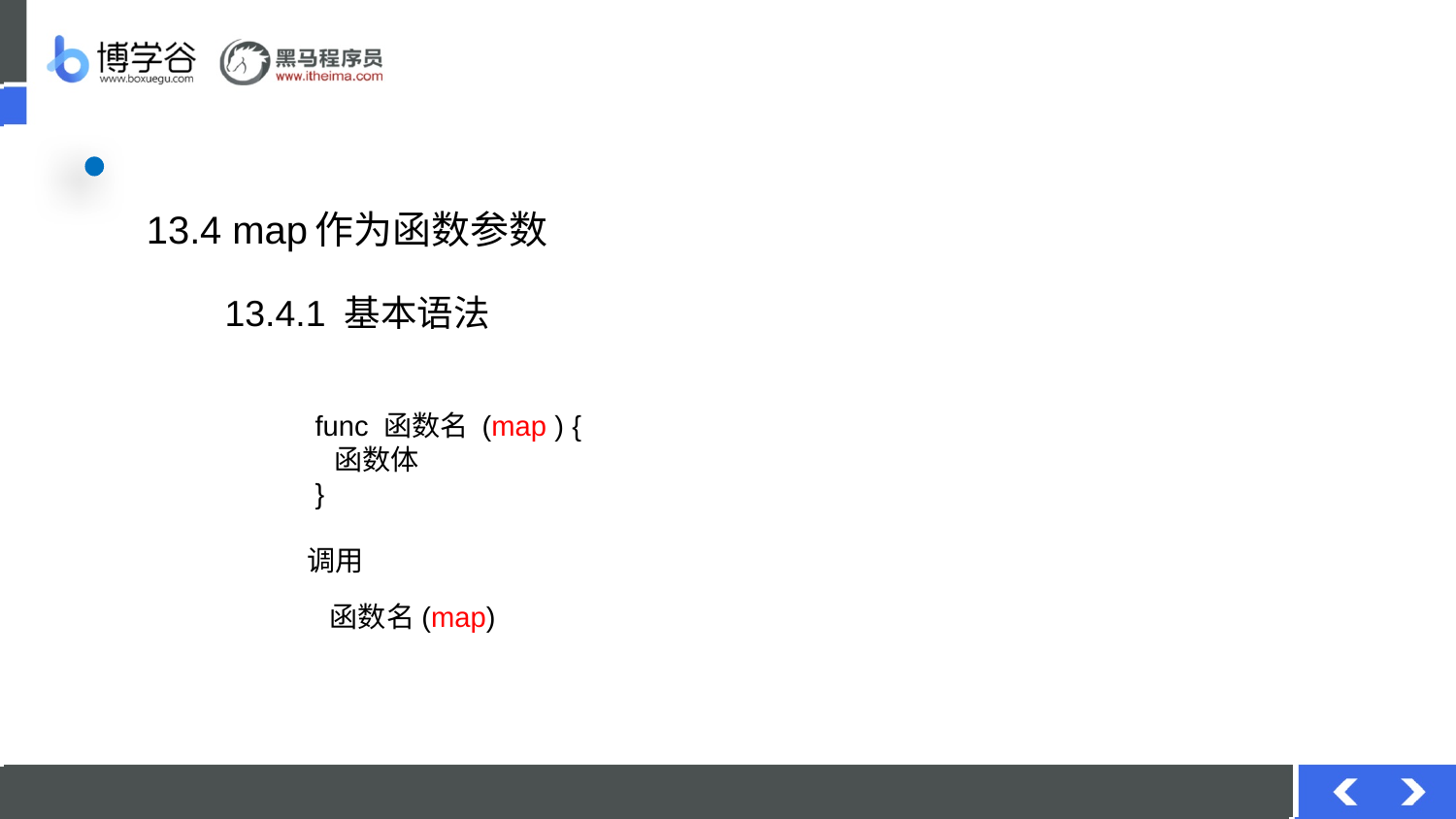

# 13.4 map作为函数参数
13.4.1 基本语法
func 函数名 (map ) {
  函数体
}
调用
函数名(map)